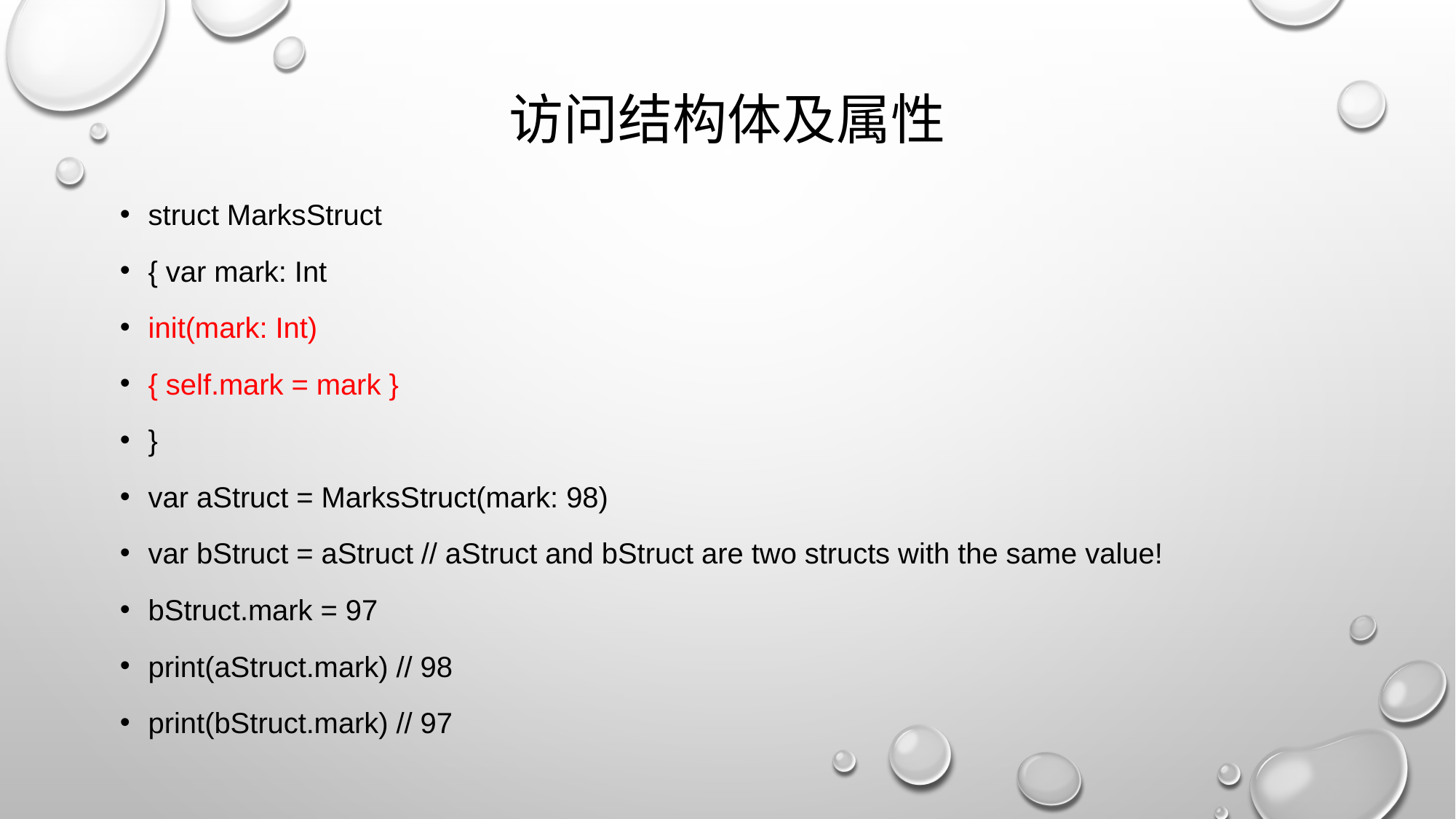

# 访问结构体及属性
struct MarksStruct
{ var mark: Int
init(mark: Int)
{ self.mark = mark }
}
var aStruct = MarksStruct(mark: 98)
var bStruct = aStruct // aStruct and bStruct are two structs with the same value!
bStruct.mark = 97
print(aStruct.mark) // 98
print(bStruct.mark) // 97